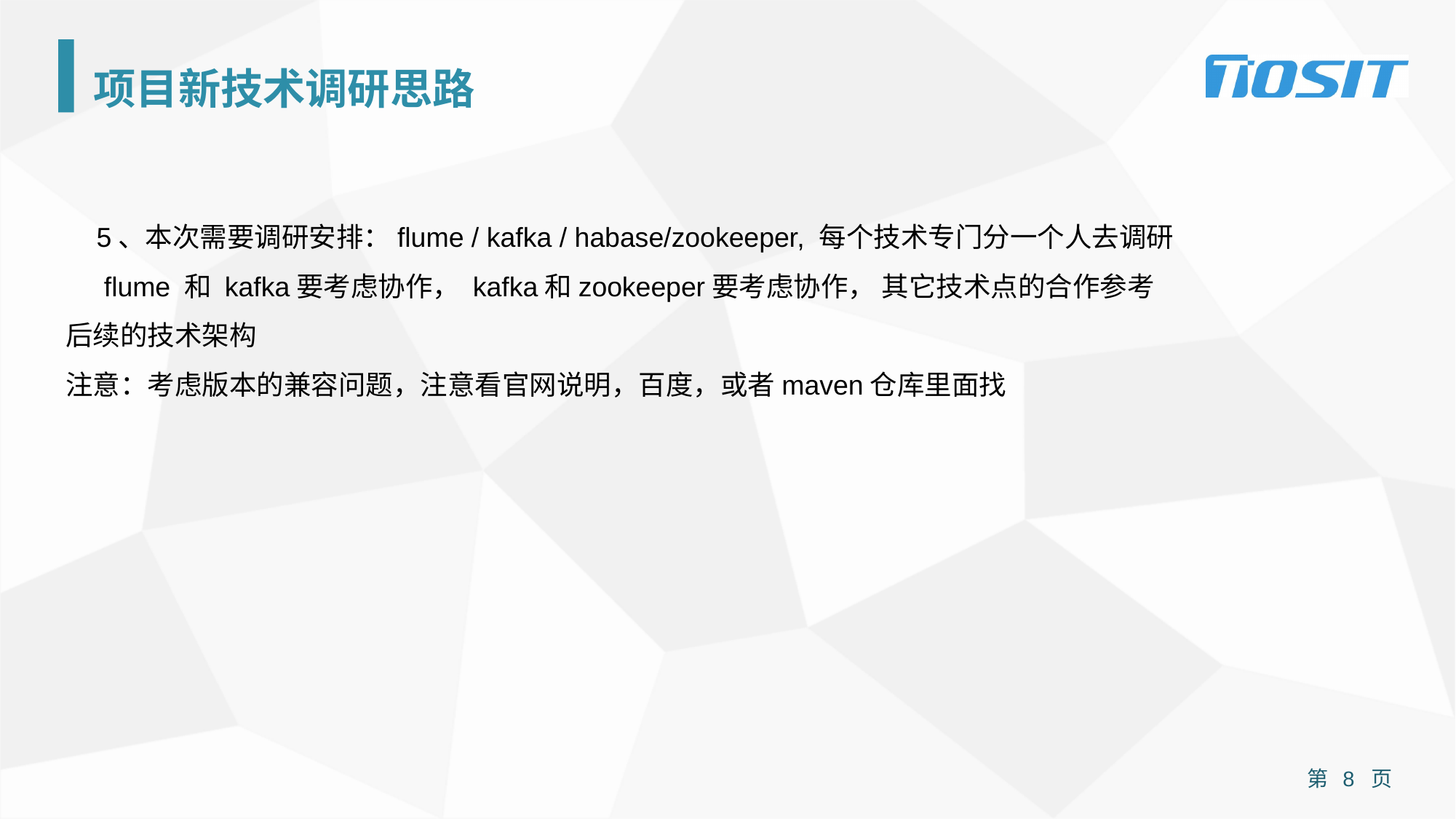

项目新技术调研思路
    5、本次需要调研安排：flume / kafka / habase/zookeeper, 每个技术专门分一个人去调研
     flume 和 kafka要考虑协作， kafka和zookeeper要考虑协作， 其它技术点的合作参考后续的技术架构
注意：考虑版本的兼容问题，注意看官网说明，百度，或者maven仓库里面找